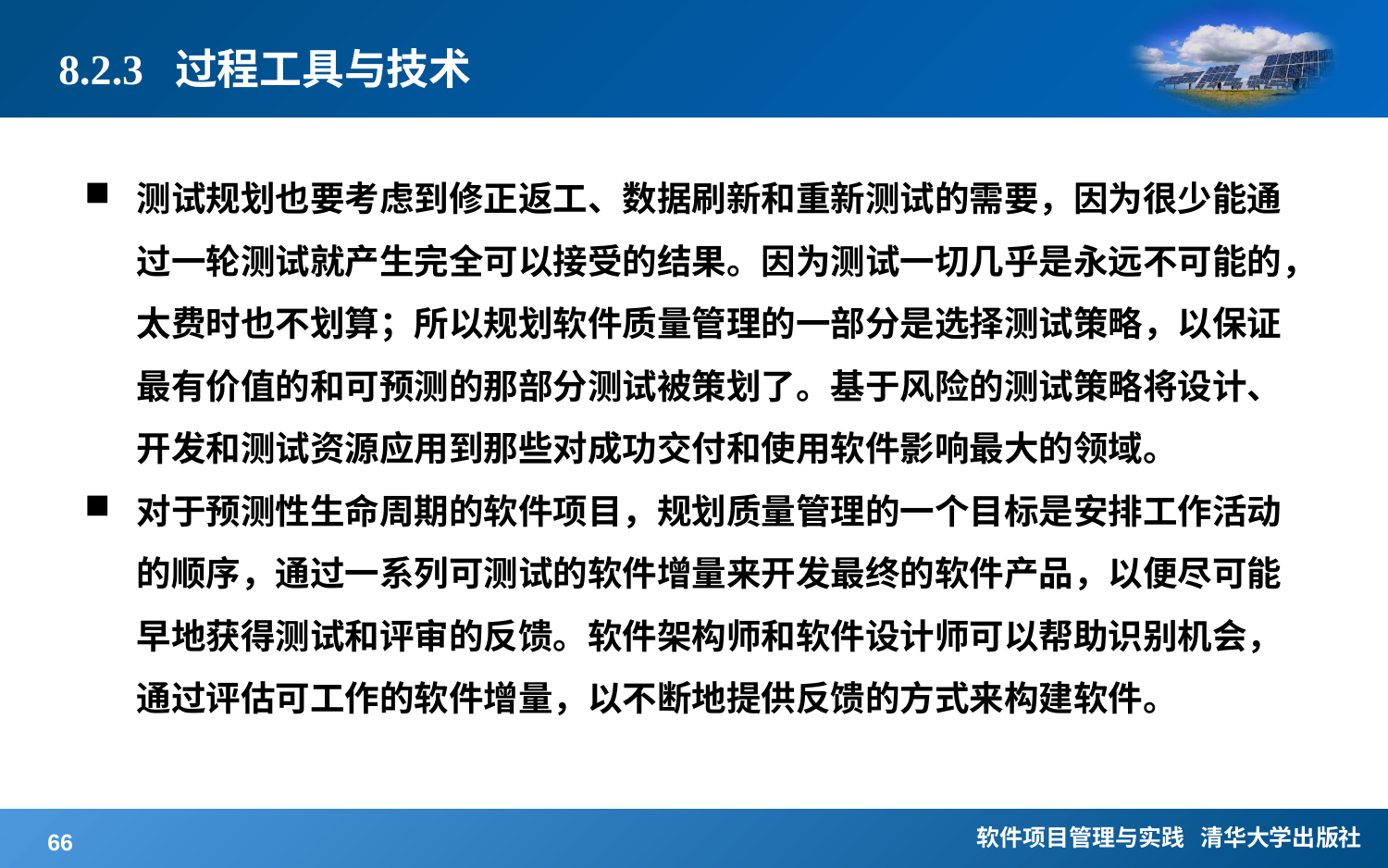

# 8.2.3  过程工具与技术
测试规划也要考虑到修正返工、数据刷新和重新测试的需要，因为很少能通过一轮测试就产生完全可以接受的结果。因为测试一切几乎是永远不可能的，太费时也不划算；所以规划软件质量管理的一部分是选择测试策略，以保证最有价值的和可预测的那部分测试被策划了。基于风险的测试策略将设计、开发和测试资源应用到那些对成功交付和使用软件影响最大的领域。
对于预测性生命周期的软件项目，规划质量管理的一个目标是安排工作活动的顺序，通过一系列可测试的软件增量来开发最终的软件产品，以便尽可能早地获得测试和评审的反馈。软件架构师和软件设计师可以帮助识别机会，通过评估可工作的软件增量，以不断地提供反馈的方式来构建软件。